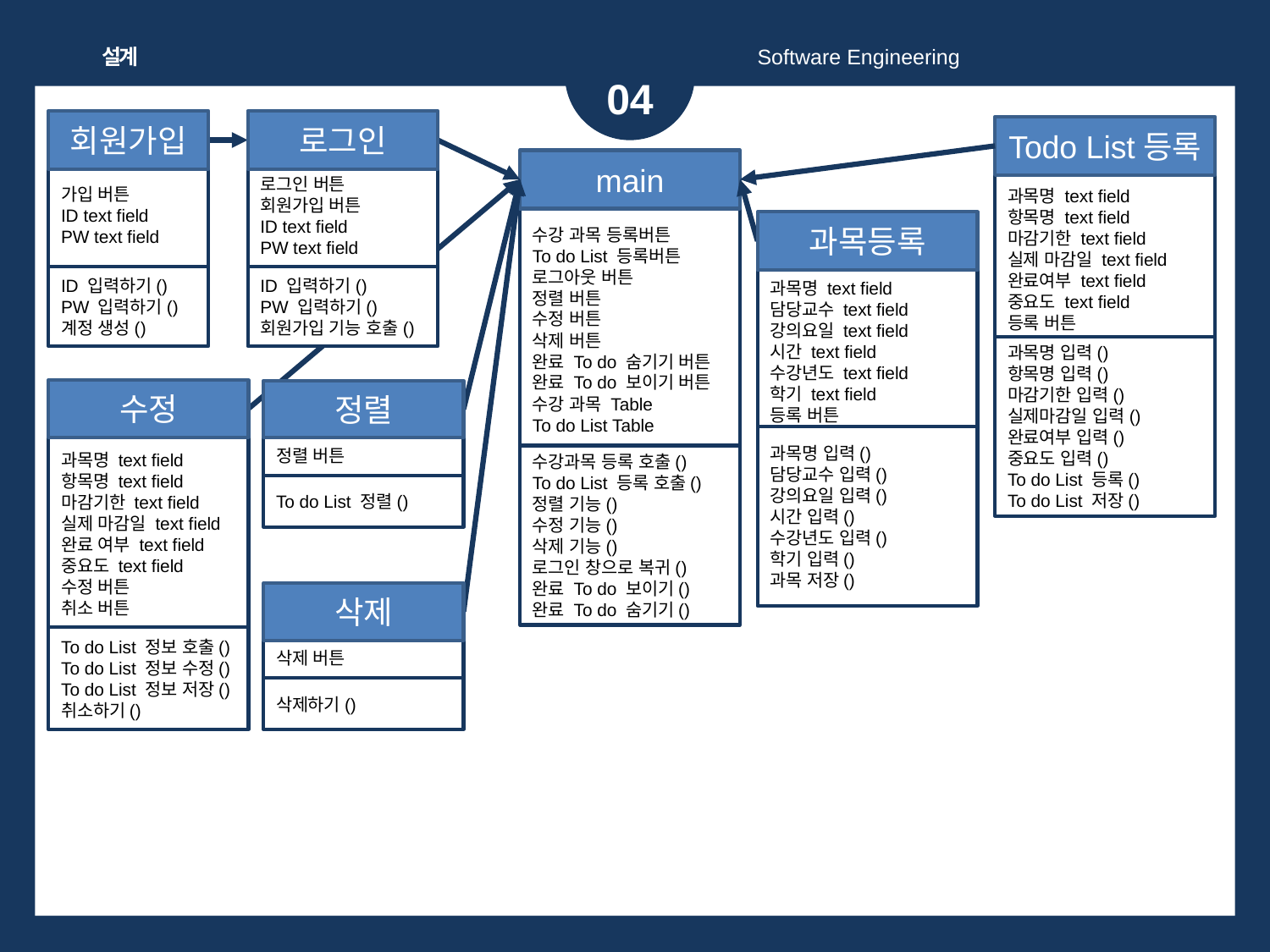

설계
Software Engineering

04

회원가입
가입 버튼
ID text field
PW text field

ID 입력하기()
PW 입력하기()
계정 생성()
로그인
로그인 버튼
회원가입 버튼
ID text field
PW text field

ID 입력하기()
PW 입력하기()
회원가입 기능 호출()
Todo List등록
과목명 text field
항목명 text field
마감기한 text field
실제 마감일 text field
완료여부 text field
중요도 text field
등록 버튼
과목명 입력()
항목명 입력()
마감기한 입력()
실제마감일 입력()
완료여부 입력()
중요도 입력()
To do List 등록()
To do List 저장()
main
수강 과목 등록버튼
To do List 등록버튼
로그아웃 버튼
정렬 버튼
수정 버튼
삭제 버튼
완료 To do 숨기기 버튼
완료 To do 보이기 버튼
수강 과목 Table
To do List Table
수강과목 등록 호출()
To do List 등록 호출()
정렬 기능()
수정 기능()
삭제 기능()
로그인 창으로 복귀()
완료 To do 보이기()
완료 To do 숨기기()
과목등록
과목명 text field
담당교수 text field
강의요일 text field
시간 text field
수강년도 text field
학기 text field
등록 버튼
과목명 입력()
담당교수 입력()
강의요일 입력()
시간 입력()
수강년도 입력()
학기 입력()
과목 저장()
수정
과목명 text field
항목명 text field
마감기한 text field
실제 마감일 text field
완료 여부 text field
중요도 text field
수정 버튼
취소 버튼
To do List 정보 호출()
To do List 정보 수정()
To do List 정보 저장()
취소하기()
정렬
정렬 버튼
To do List 정렬()
삭제
삭제 버튼
삭제하기()